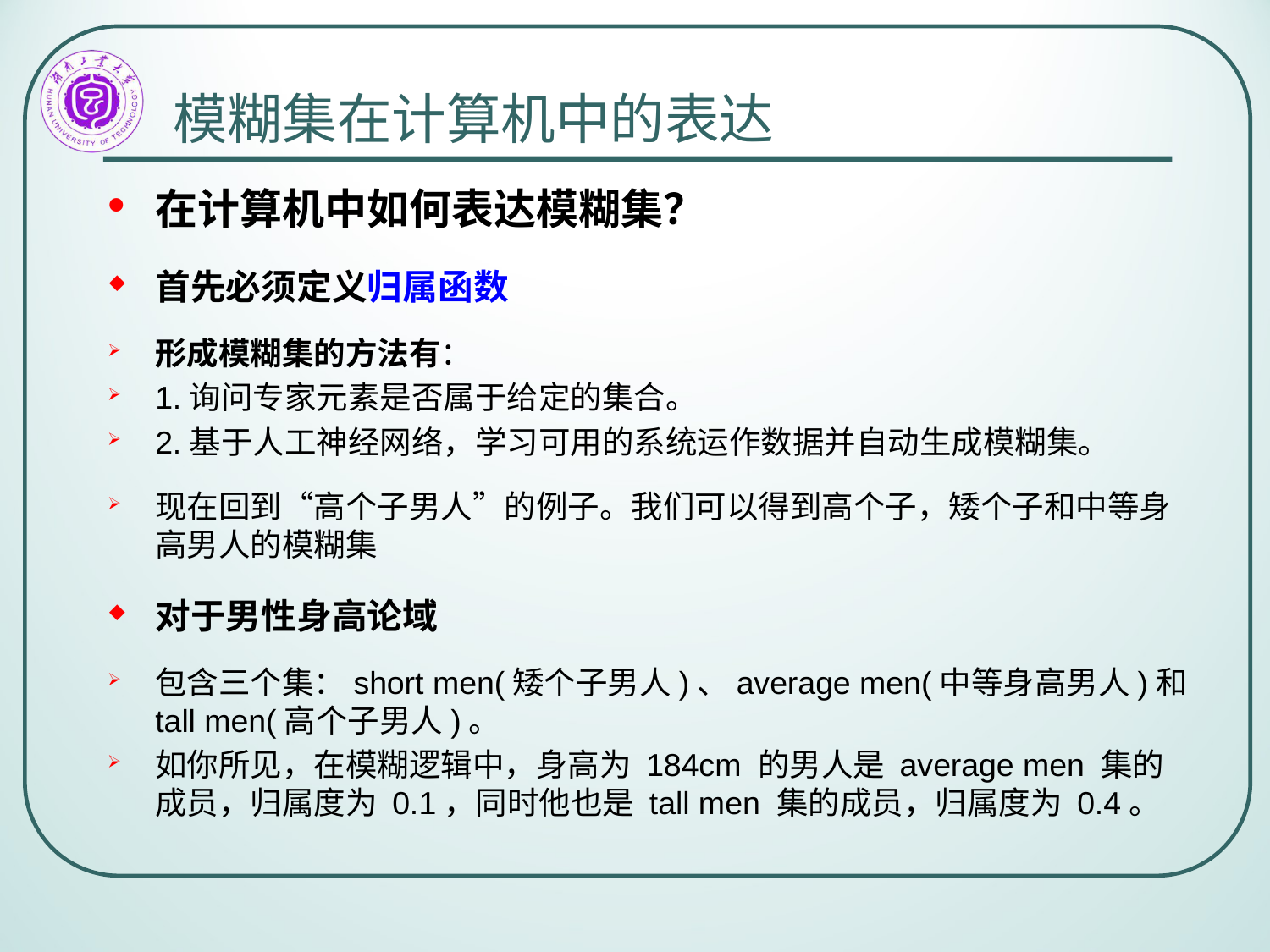

# 模糊集在计算机中的表达
在计算机中如何表达模糊集？

首先必须定义归属函数

形成模糊集的方法有：
1.询问专家元素是否属于给定的集合。
2.基于人工神经网络，学习可用的系统运作数据并自动生成模糊集。

现在回到“高个子男人”的例子。我们可以得到高个子，矮个子和中等身高男人的模糊集

对于男性身高论域

包含三个集：short men(矮个子男人)、average men(中等身高男人)和tall men(高个子男人)。
如你所见，在模糊逻辑中，身高为 184cm 的男人是 average men 集的成员，归属度为 0.1，同时他也是 tall men 集的成员，归属度为 0.4。